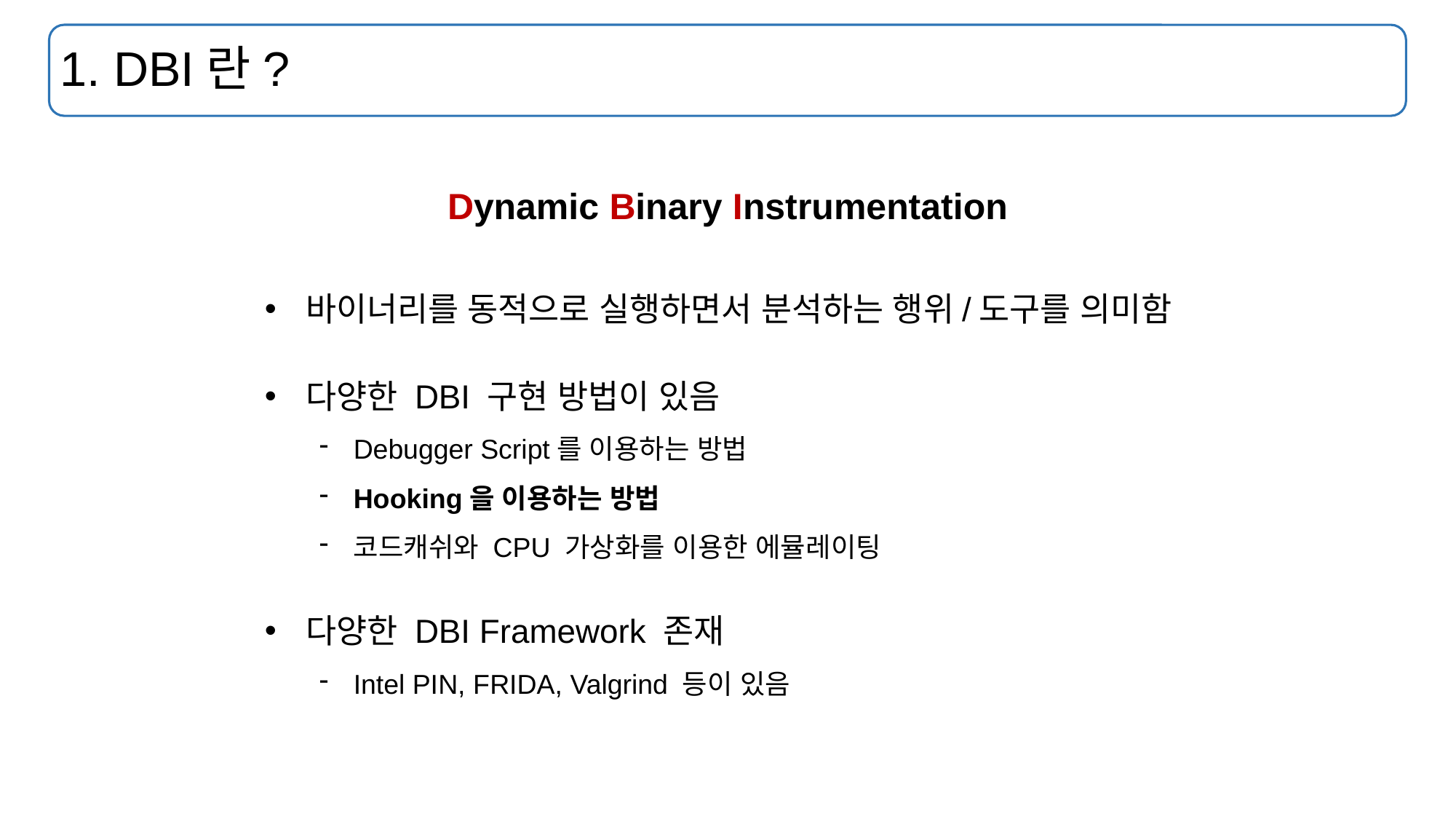

# 1. DBI란?
Dynamic Binary Instrumentation
바이너리를 동적으로 실행하면서 분석하는 행위/도구를 의미함

다양한 DBI 구현 방법이 있음
Debugger Script를 이용하는 방법
Hooking을 이용하는 방법
코드캐쉬와 CPU 가상화를 이용한 에뮬레이팅

다양한 DBI Framework 존재
Intel PIN, FRIDA, Valgrind 등이 있음